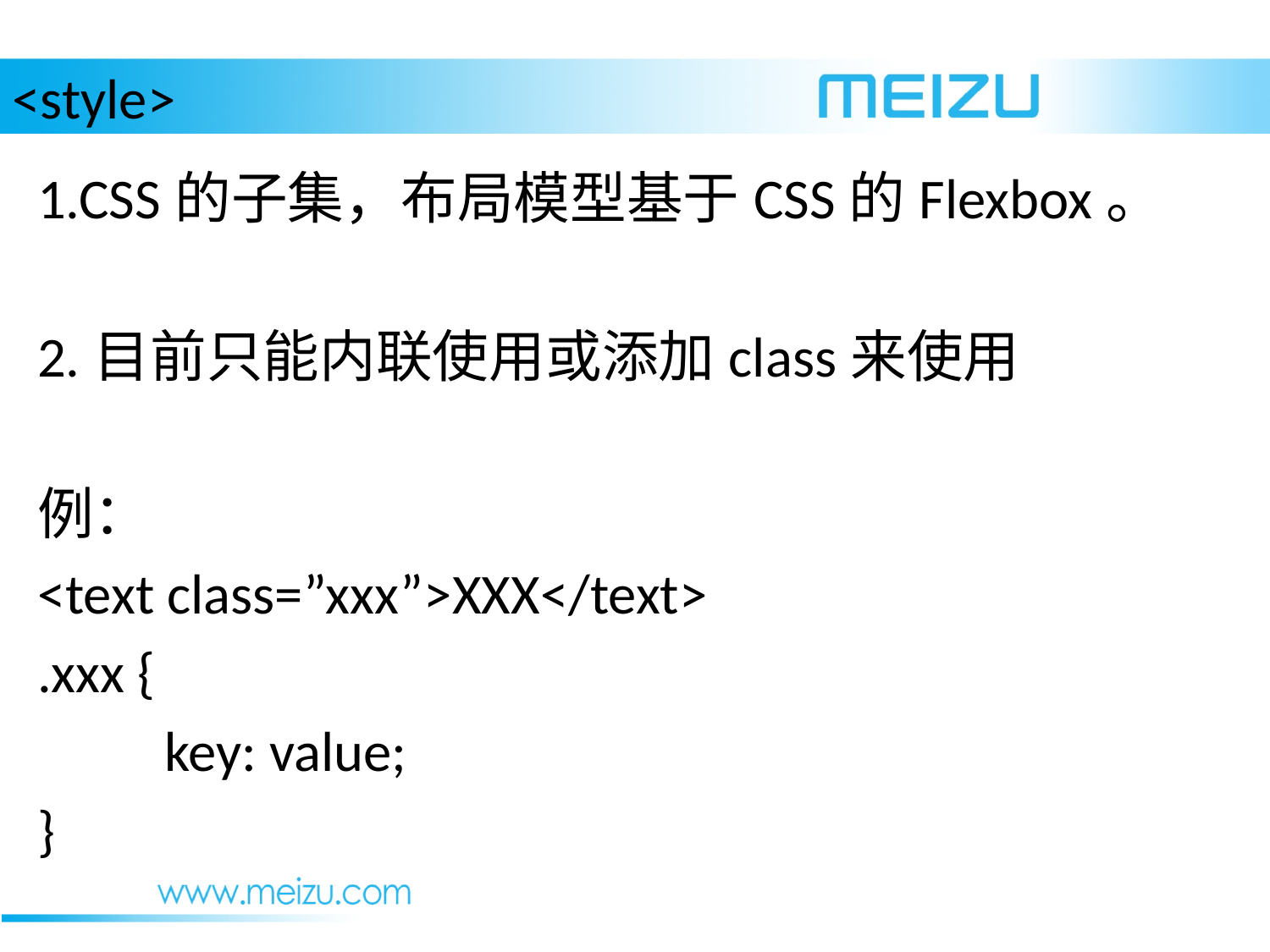

<style>
1.CSS的子集，布局模型基于CSS的Flexbox。

2.目前只能内联使用或添加class来使用

例：
<text class=”xxx”>XXX</text>
.xxx {
	key: value;
}